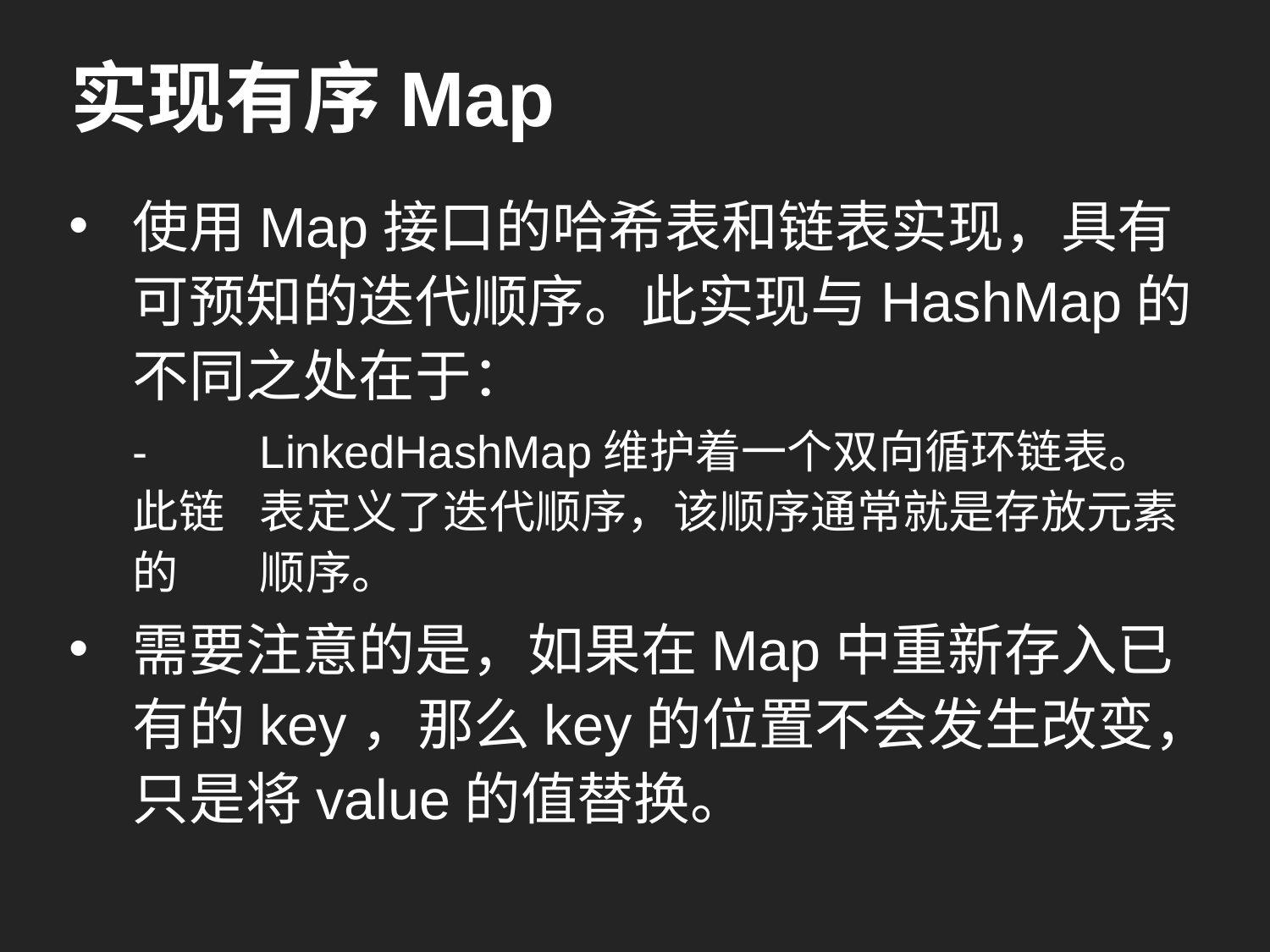

# 实现有序Map
使用Map接口的哈希表和链表实现，具有可预知的迭代顺序。此实现与HashMap的不同之处在于：
- 	LinkedHashMap维护着一个双向循环链表。此链	表定义了迭代顺序，该顺序通常就是存放元素的	顺序。
需要注意的是，如果在Map中重新存入已有的key，那么key的位置不会发生改变，只是将value的值替换。